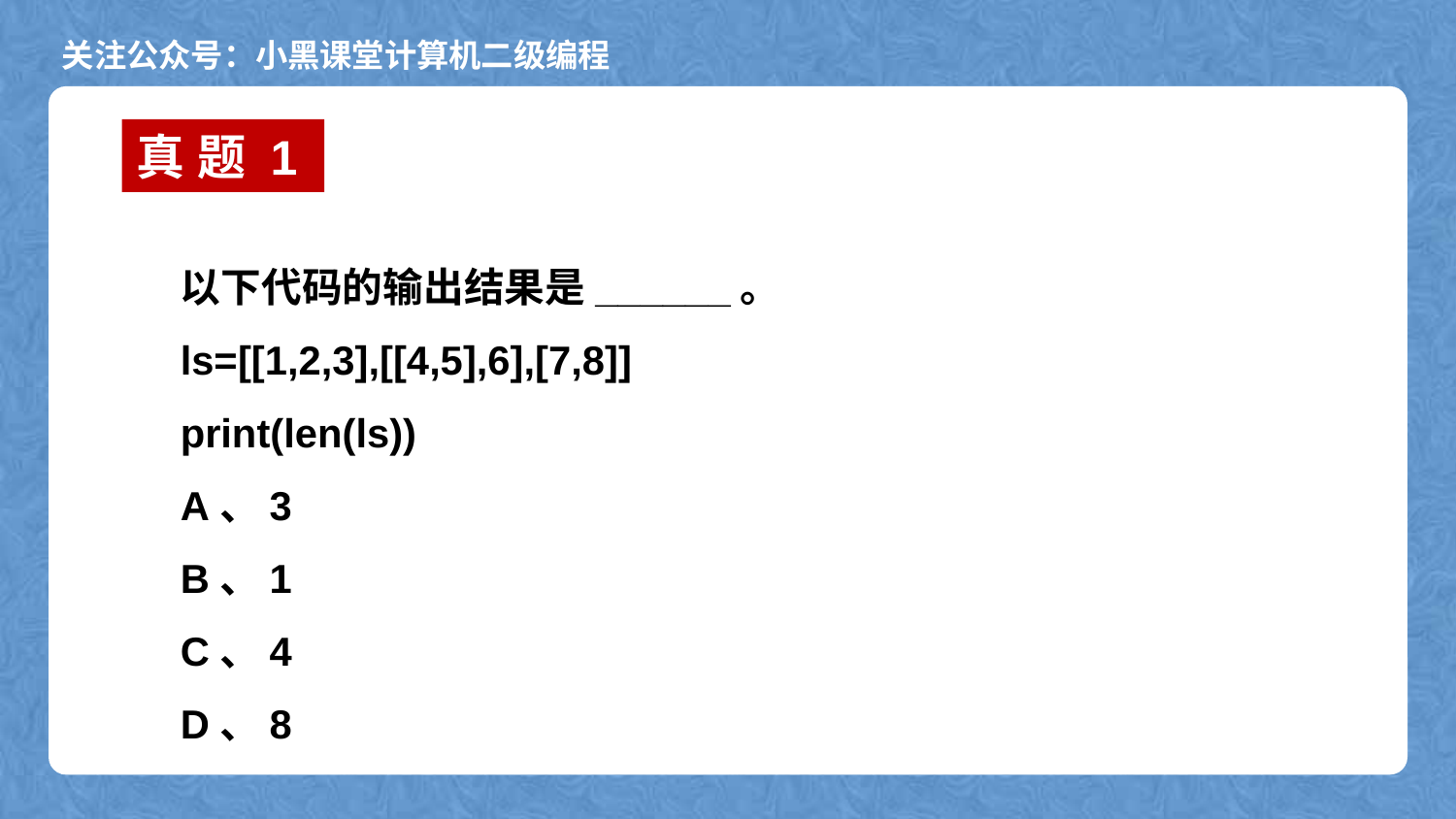

真题1
以下代码的输出结果是______。
ls=[[1,2,3],[[4,5],6],[7,8]]
print(len(ls))
A、3
B、1
C、4
D、8